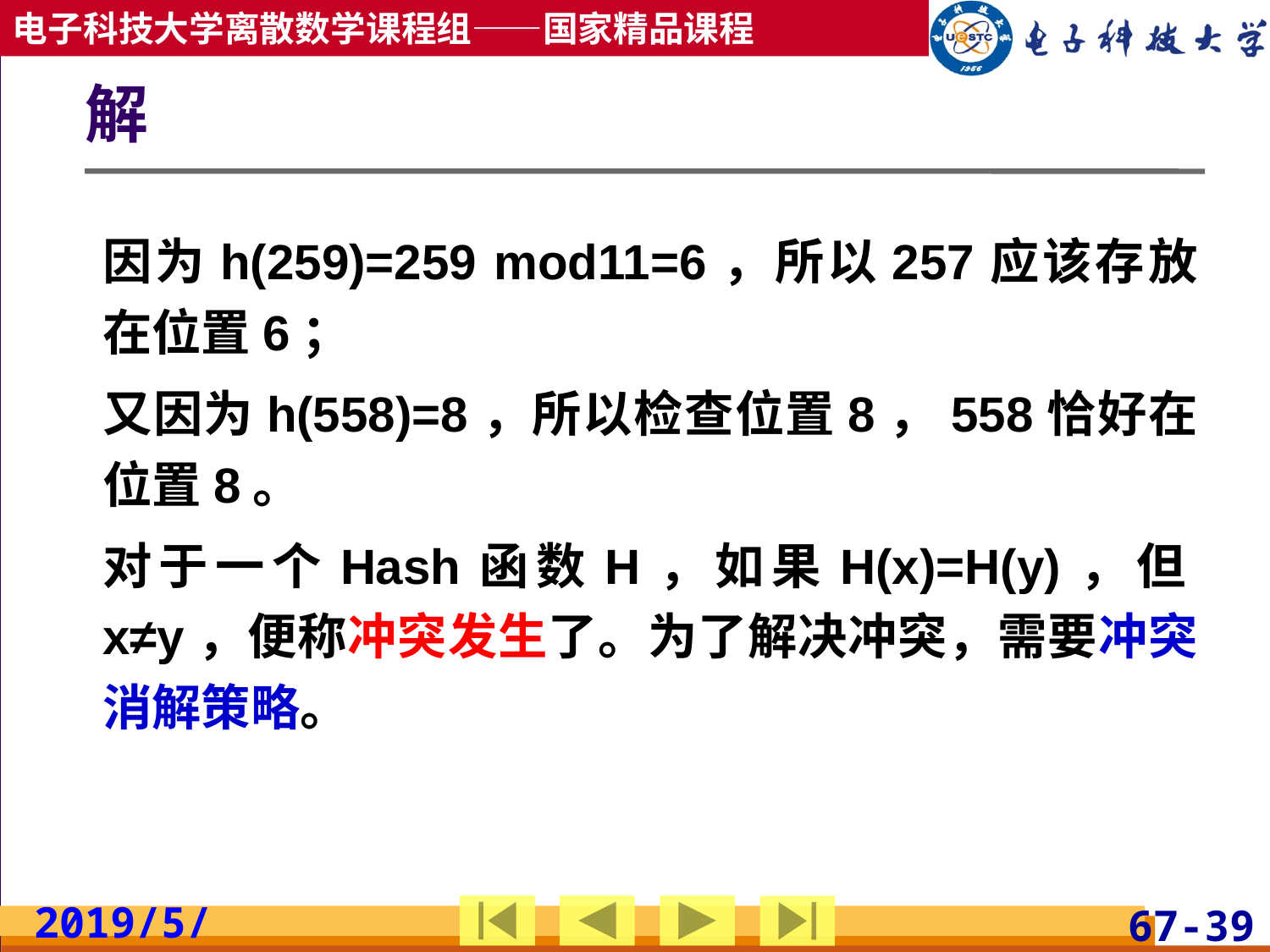

# 解
因为h(259)=259 mod11=6，所以257应该存放在位置6；
又因为h(558)=8，所以检查位置8，558恰好在位置8。
对于一个Hash函数H，如果H(x)=H(y)，但x≠y，便称冲突发生了。为了解决冲突，需要冲突消解策略。
2019/5/8